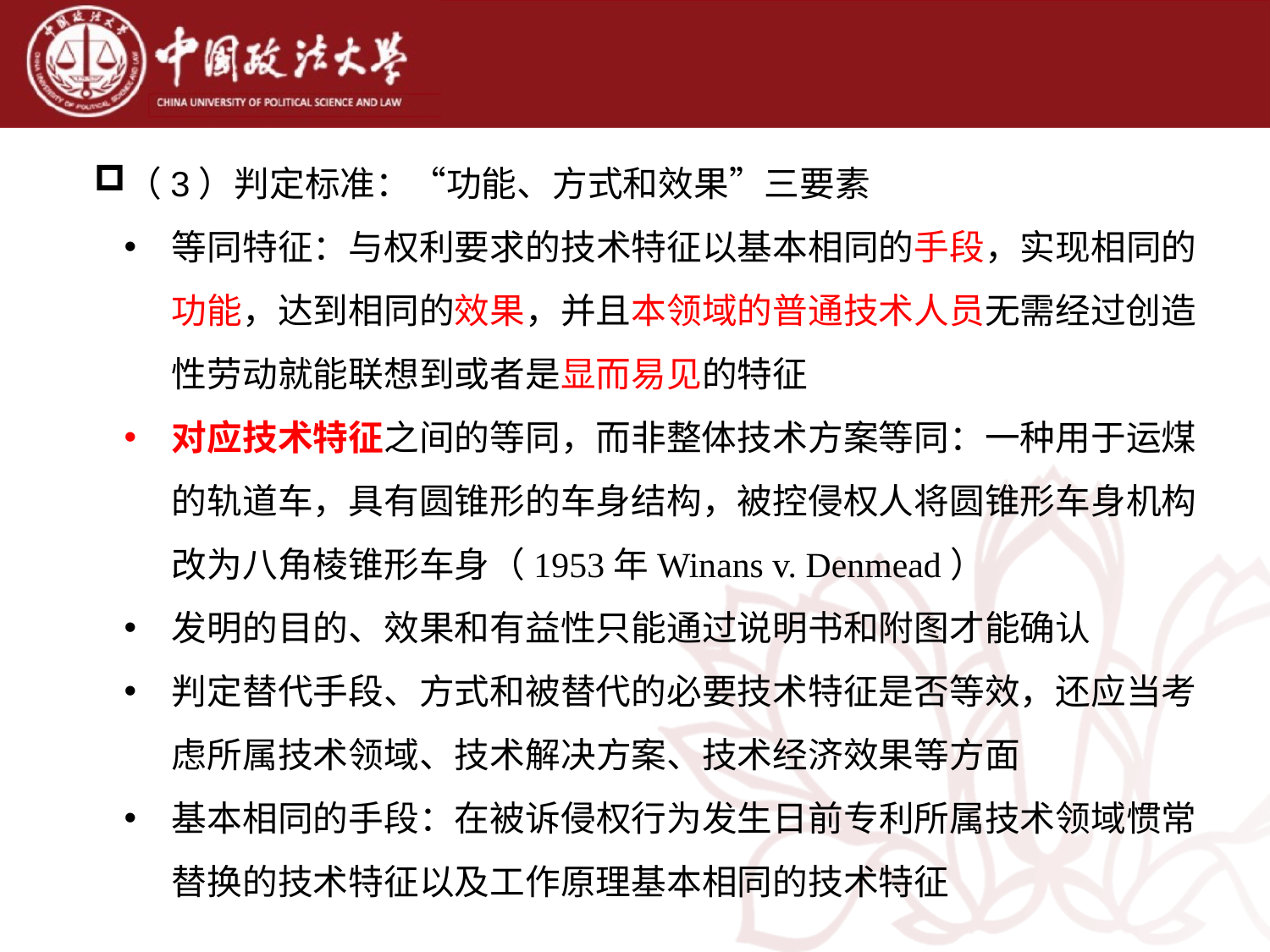

（3）判定标准：“功能、方式和效果”三要素
等同特征：与权利要求的技术特征以基本相同的手段，实现相同的功能，达到相同的效果，并且本领域的普通技术人员无需经过创造性劳动就能联想到或者是显而易见的特征
对应技术特征之间的等同，而非整体技术方案等同：一种用于运煤的轨道车，具有圆锥形的车身结构，被控侵权人将圆锥形车身机构改为八角棱锥形车身（1953年Winans v. Denmead）
发明的目的、效果和有益性只能通过说明书和附图才能确认
判定替代手段、方式和被替代的必要技术特征是否等效，还应当考虑所属技术领域、技术解决方案、技术经济效果等方面
基本相同的手段：在被诉侵权行为发生日前专利所属技术领域惯常替换的技术特征以及工作原理基本相同的技术特征